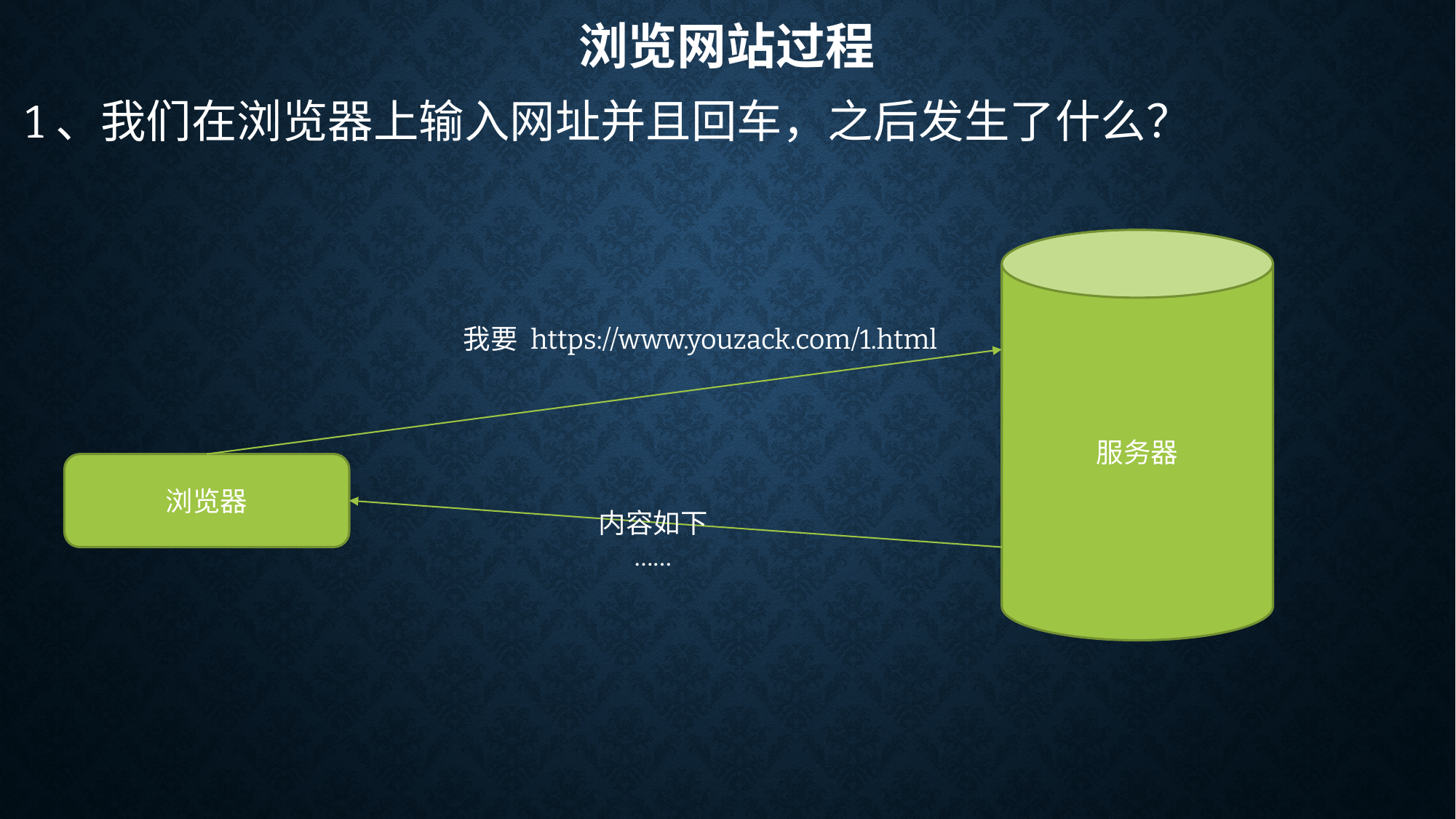

# 浏览网站过程
1、我们在浏览器上输入网址并且回车，之后发生了什么？
服务器
我要 https://www.youzack.com/1.html
浏览器
内容如下
……